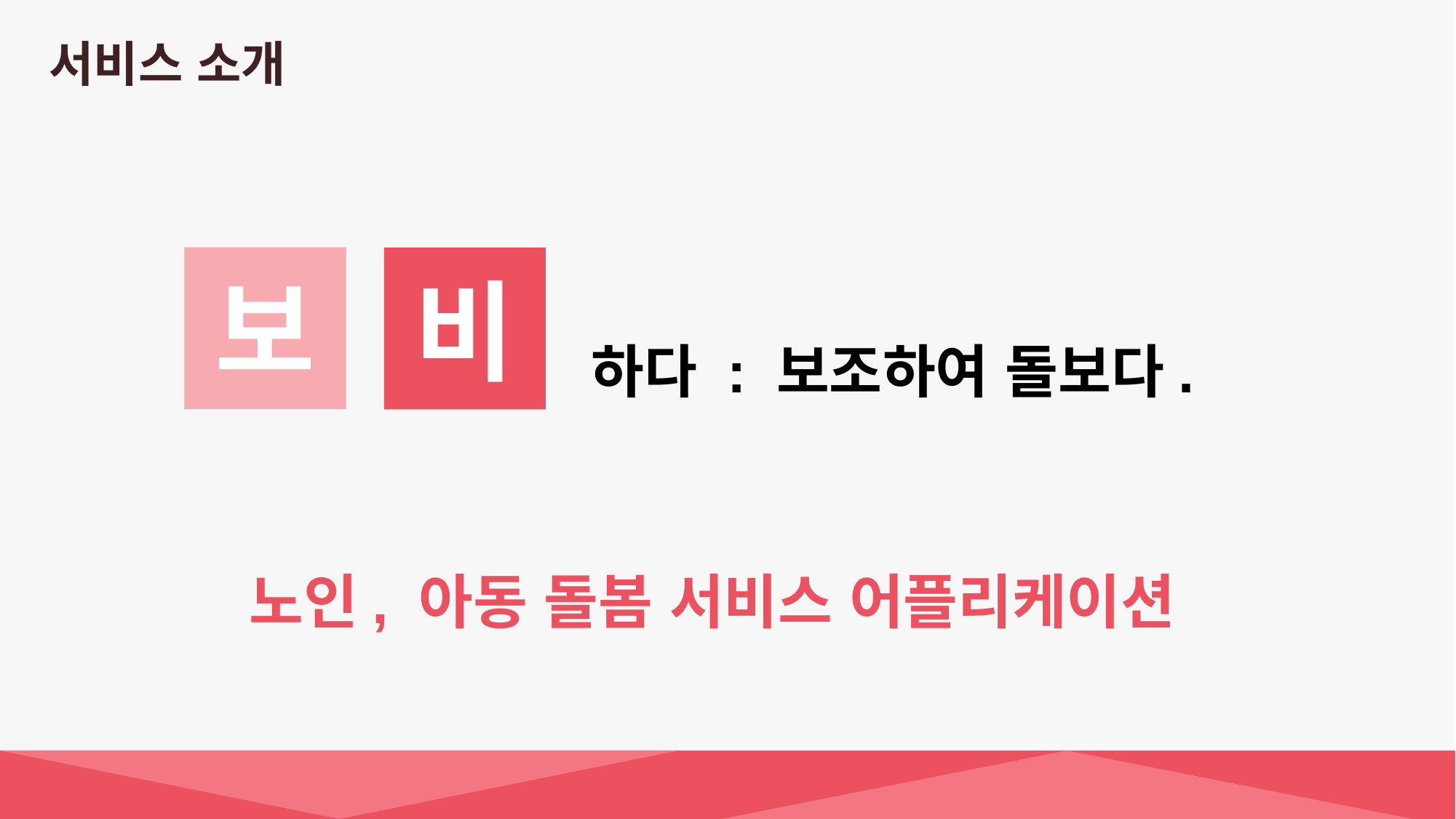

서비스 소개
보
비
하다 : 보조하여 돌보다.
노인, 아동 돌봄 서비스 어플리케이션